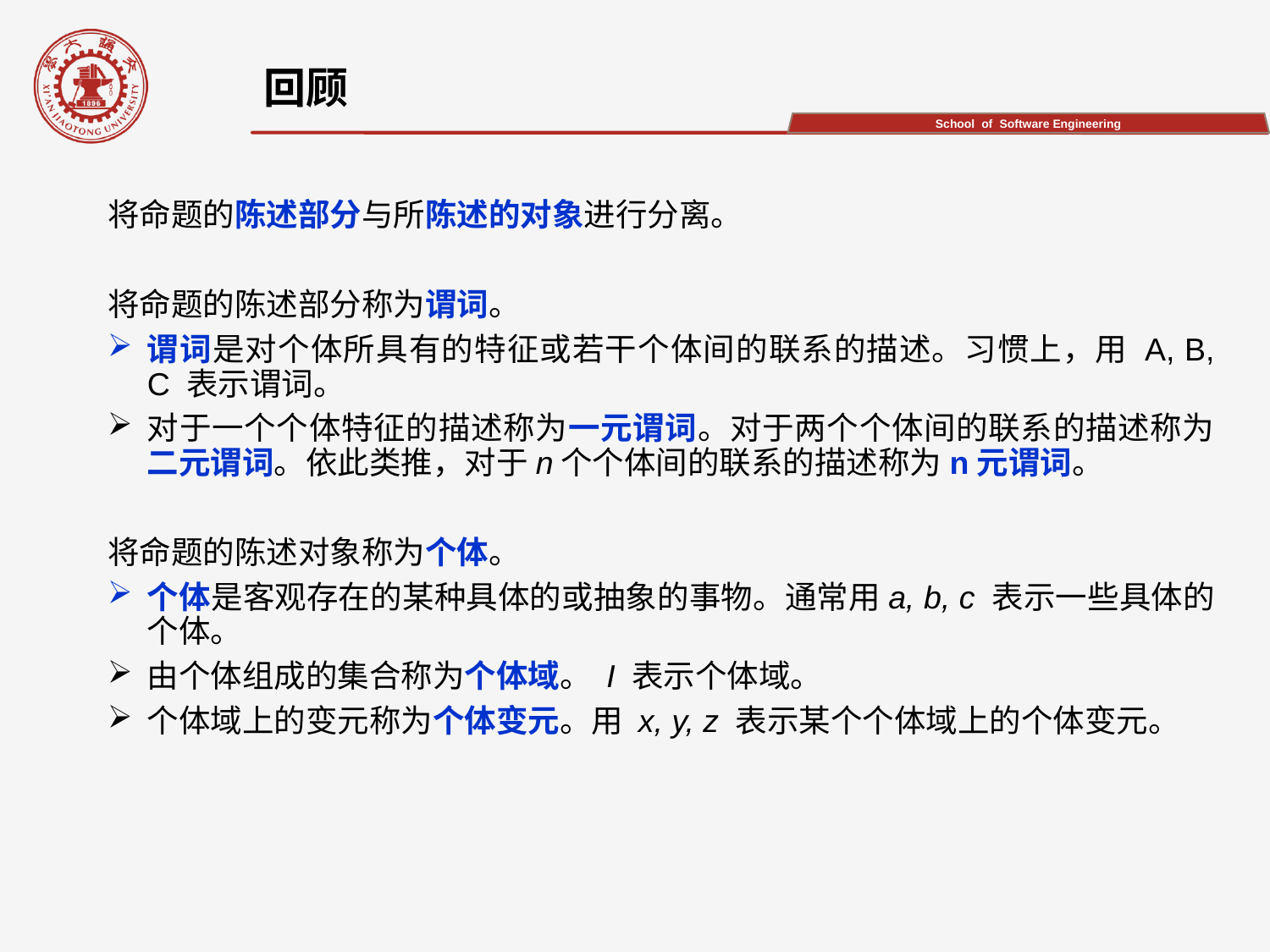

回顾
将命题的陈述部分与所陈述的对象进行分离。

将命题的陈述部分称为谓词。
谓词是对个体所具有的特征或若干个体间的联系的描述。习惯上，用 A, B, C 表示谓词。
对于一个个体特征的描述称为一元谓词。对于两个个体间的联系的描述称为二元谓词。依此类推，对于n个个体间的联系的描述称为n元谓词。

将命题的陈述对象称为个体。
个体是客观存在的某种具体的或抽象的事物。通常用a, b, c 表示一些具体的个体。
由个体组成的集合称为个体域。 I 表示个体域。
个体域上的变元称为个体变元。用 x, y, z 表示某个个体域上的个体变元。